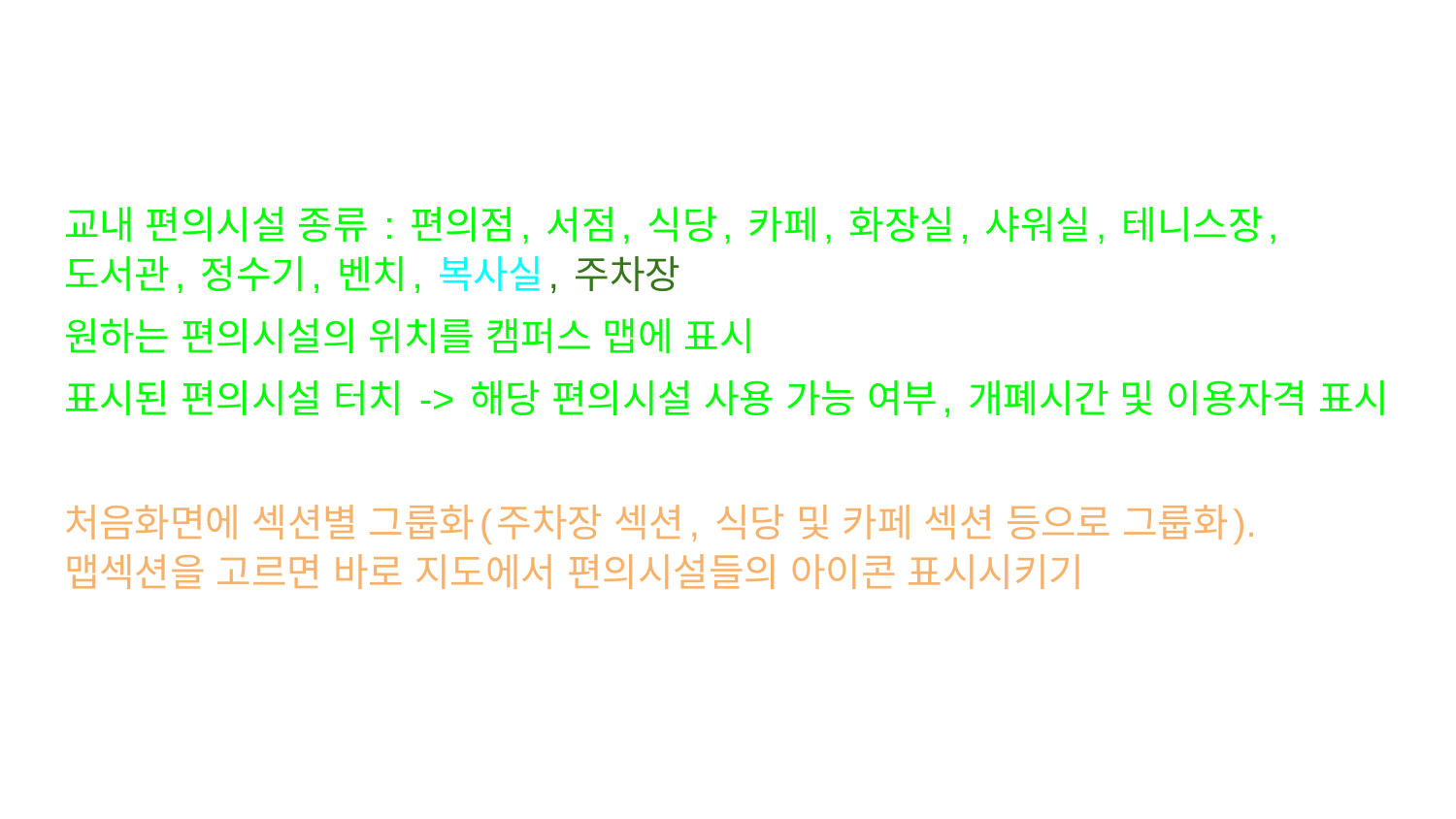

#
교내 편의시설 종류 : 편의점, 서점, 식당, 카페, 화장실, 샤워실, 테니스장, 도서관, 정수기, 벤치, 복사실, 주차장
원하는 편의시설의 위치를 캠퍼스 맵에 표시
표시된 편의시설 터치 -> 해당 편의시설 사용 가능 여부, 개폐시간 및 이용자격 표시

처음화면에 섹션별 그룹화(주차장 섹션, 식당 및 카페 섹션 등으로 그룹화). 맵섹션을 고르면 바로 지도에서 편의시설들의 아이콘 표시시키기